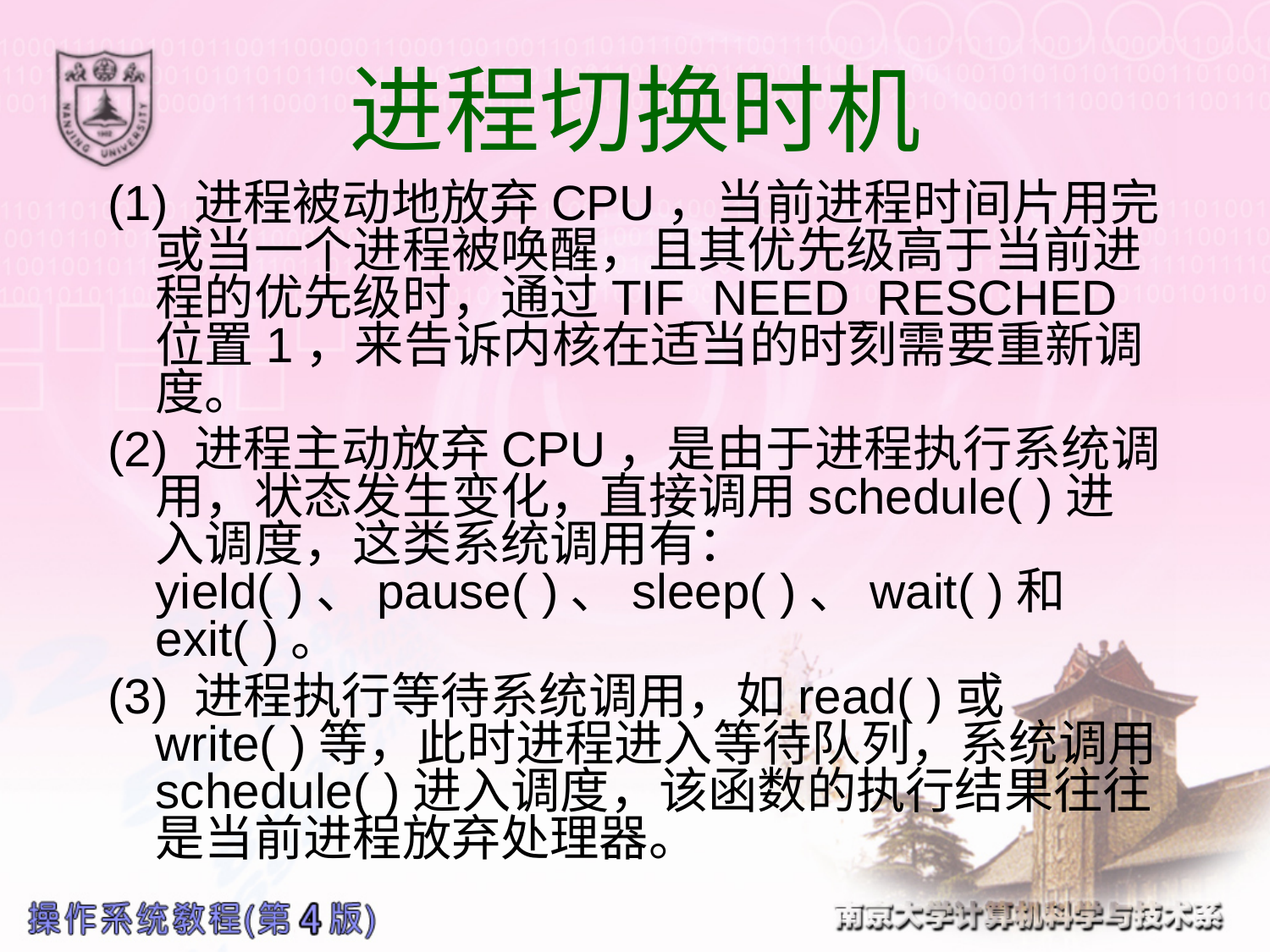

# 进程切换时机
(1) 进程被动地放弃CPU，当前进程时间片用完或当一个进程被唤醒，且其优先级高于当前进程的优先级时，通过TIF_NEED_RESCHED位置1，来告诉内核在适当的时刻需要重新调度。
(2) 进程主动放弃CPU，是由于进程执行系统调用，状态发生变化，直接调用schedule( )进入调度，这类系统调用有：yield( )、pause( )、sleep( )、wait( )和exit( )。
(3) 进程执行等待系统调用，如read( )或write( )等，此时进程进入等待队列，系统调用schedule( )进入调度，该函数的执行结果往往是当前进程放弃处理器。